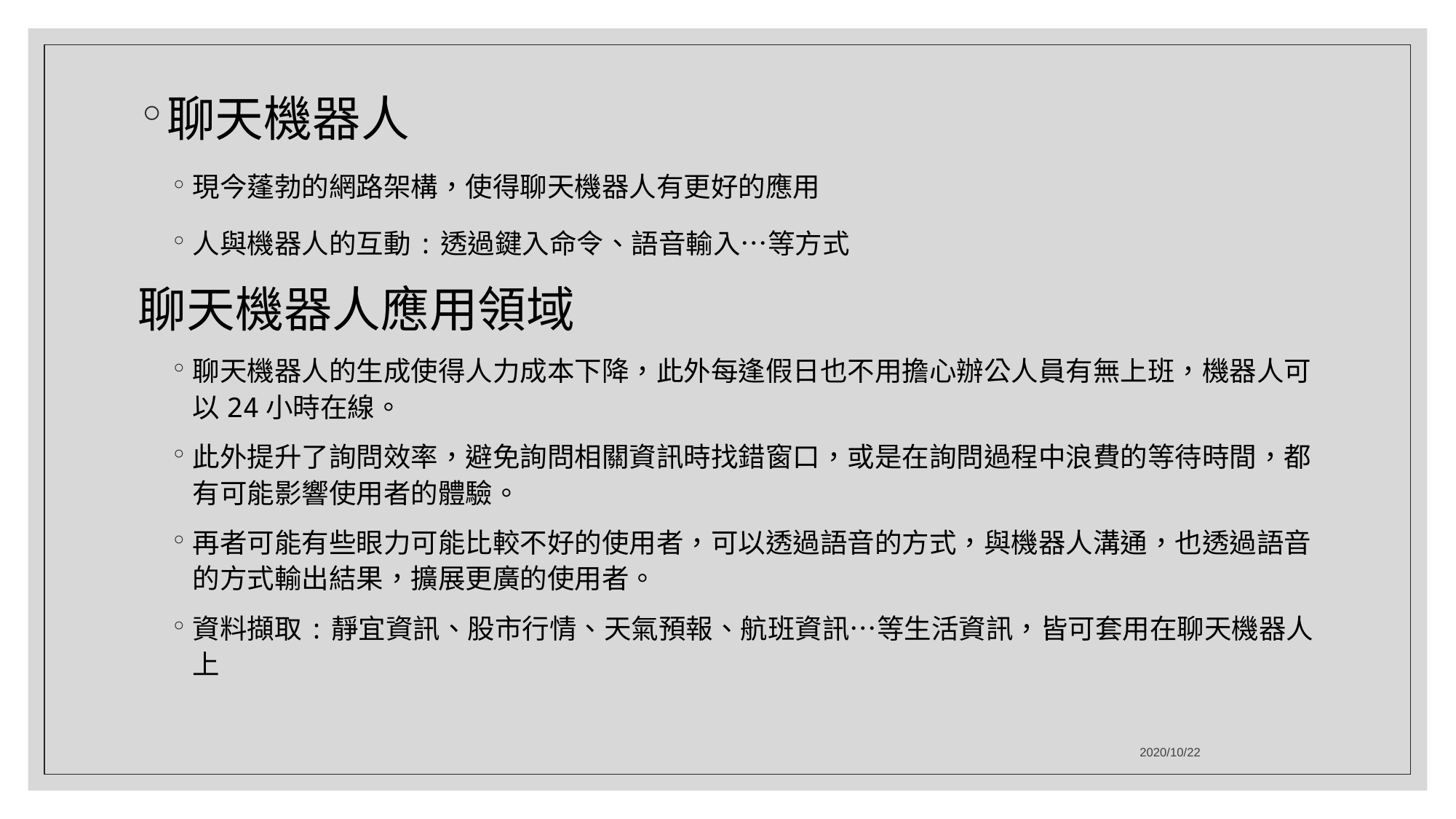

聊天機器人
現今蓬勃的網路架構，使得聊天機器人有更好的應用
人與機器人的互動:透過鍵入命令、語音輸入…等方式
聊天機器人應用領域
聊天機器人的生成使得人力成本下降，此外每逢假日也不用擔心辦公人員有無上班，機器人可以24小時在線。
此外提升了詢問效率，避免詢問相關資訊時找錯窗口，或是在詢問過程中浪費的等待時間，都有可能影響使用者的體驗。
再者可能有些眼力可能比較不好的使用者，可以透過語音的方式，與機器人溝通，也透過語音的方式輸出結果，擴展更廣的使用者。
資料擷取:靜宜資訊、股市行情、天氣預報、航班資訊…等生活資訊，皆可套用在聊天機器人上

2020/10/22